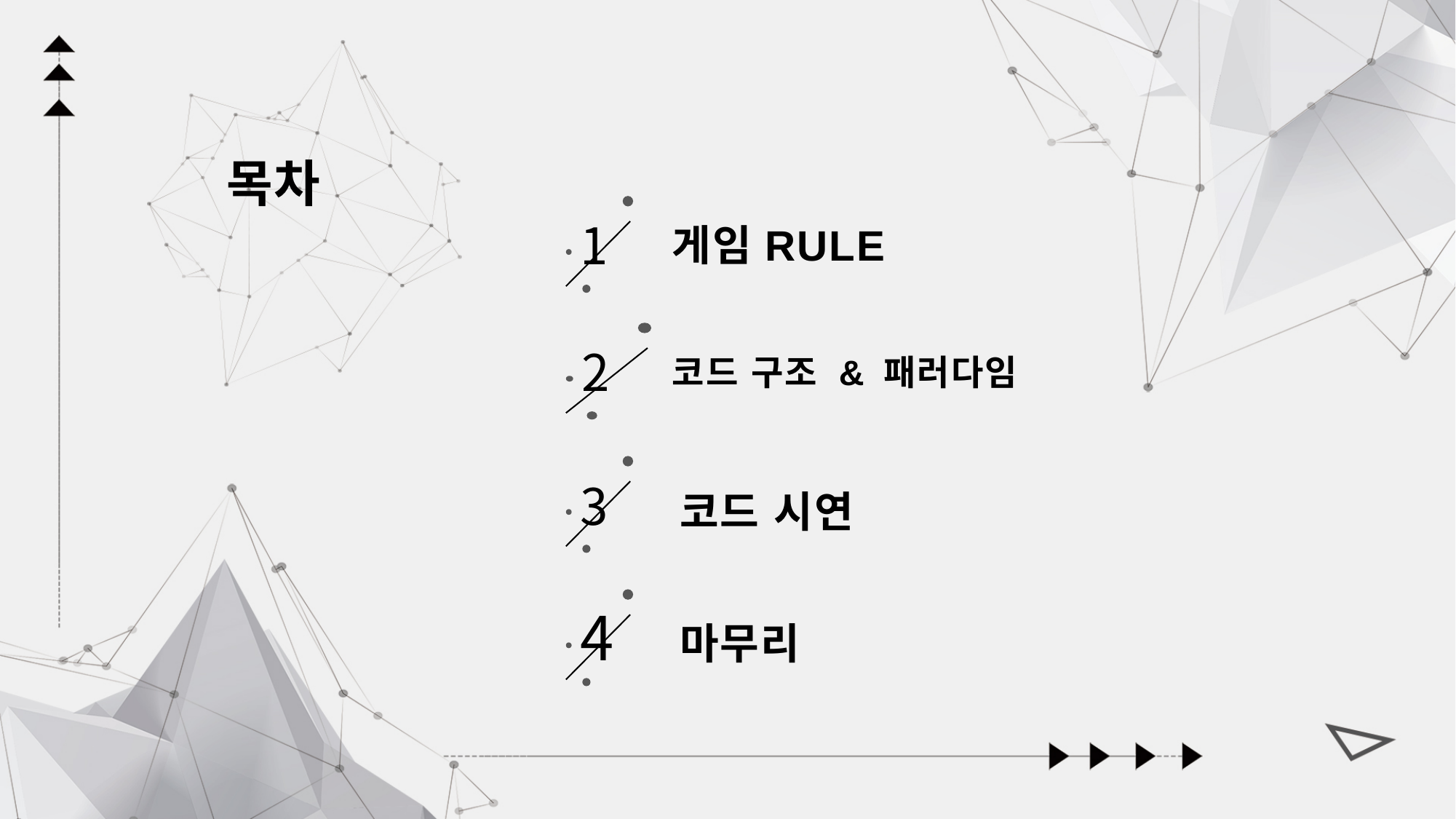

목차

1
게임RULE

2

코드 구조 & 패러다임

3

코드 시연

4

마무리